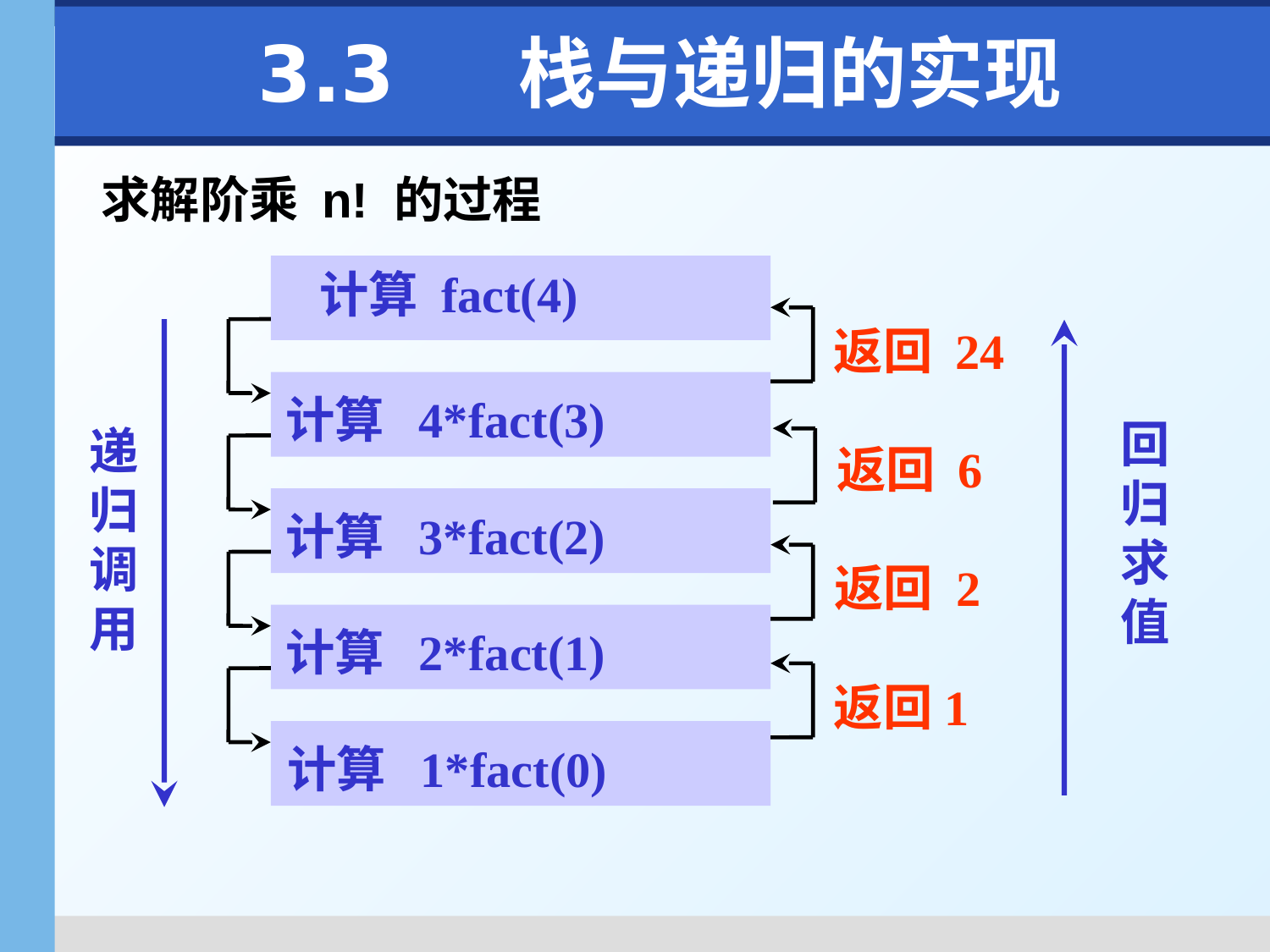

# 3.3 　栈与递归的实现
求解阶乘 n! 的过程

计算 fact(4)

返回 24

计算  4*fact(3)
回归求值
递归调用

返回 6

计算  3*fact(2)

返回 2

计算  2*fact(1)

返回1

计算  1*fact(0)